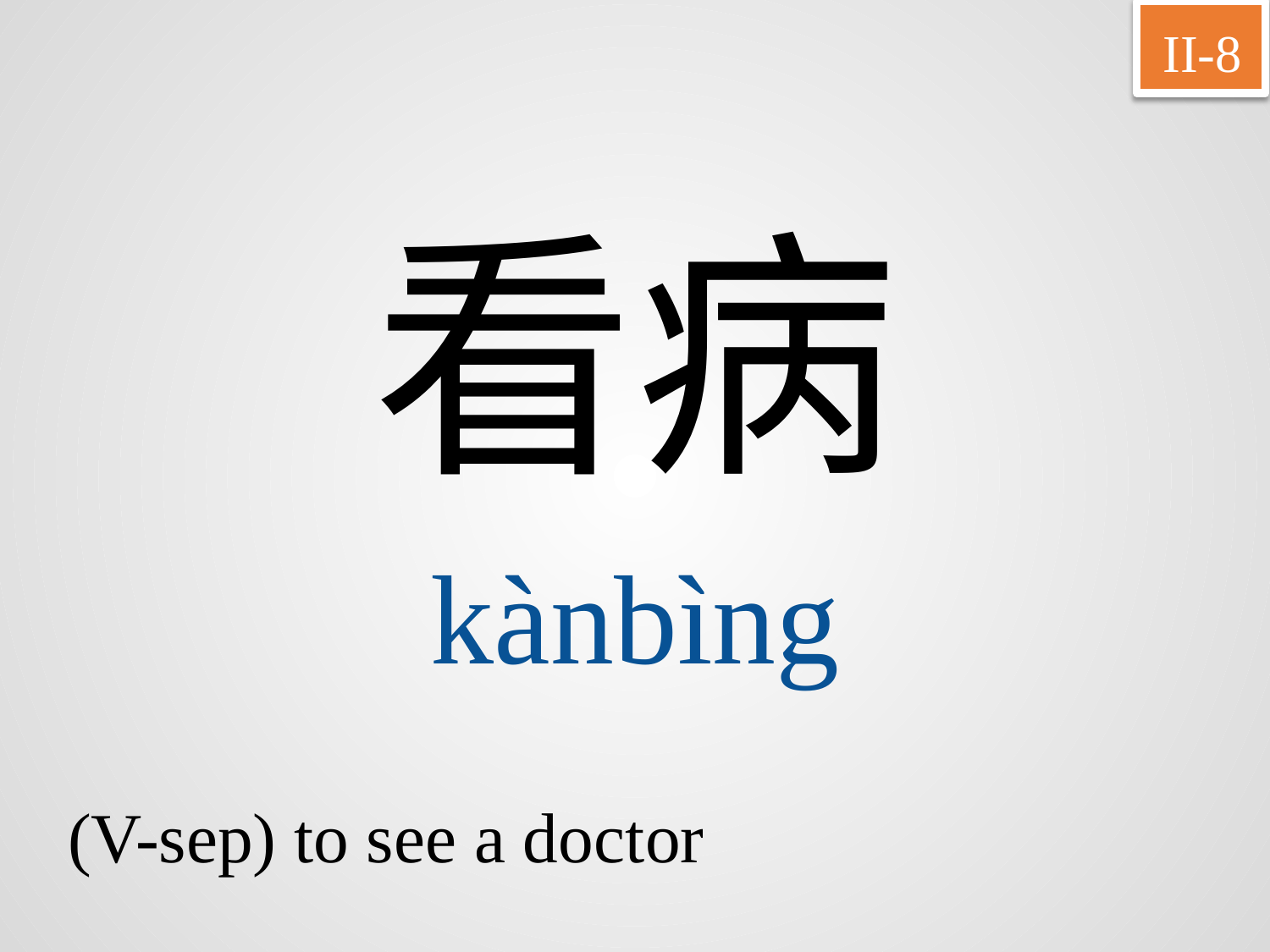

II-8

看病
kànbìng
(V-sep) to see a doctor